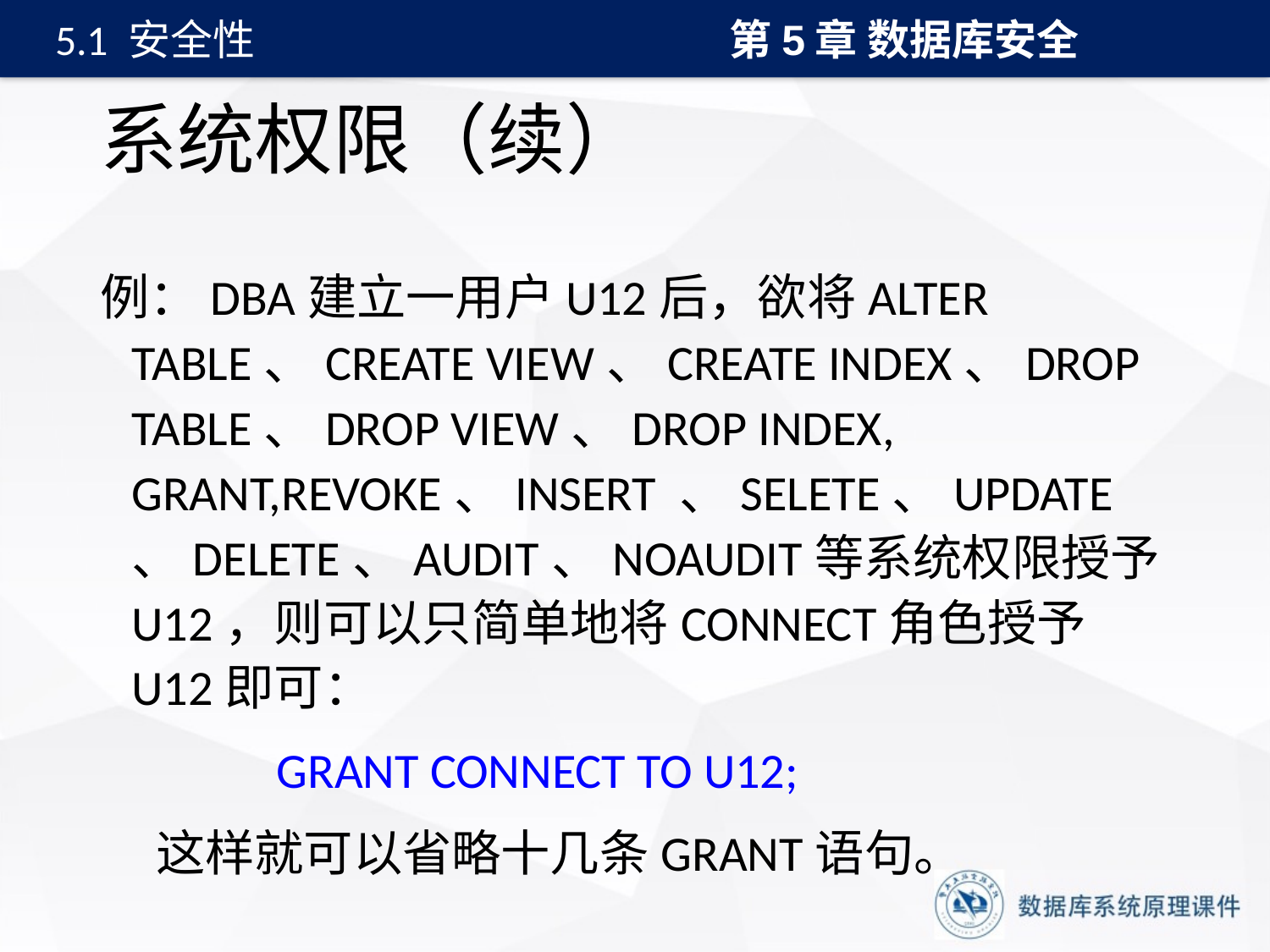

第5章 数据库安全
5.1 安全性
# 系统权限（续）
例：DBA建立一用户U12后，欲将ALTER TABLE、CREATE VIEW、CREATE INDEX、DROP TABLE、DROP VIEW、DROP INDEX, GRANT,REVOKE、INSERT 、SELETE、UPDATE、DELETE、AUDIT、NOAUDIT等系统权限授予U12，则可以只简单地将CONNECT角色授予U12即可：
　　      GRANT CONNECT TO U12;
    这样就可以省略十几条GRANT语句。